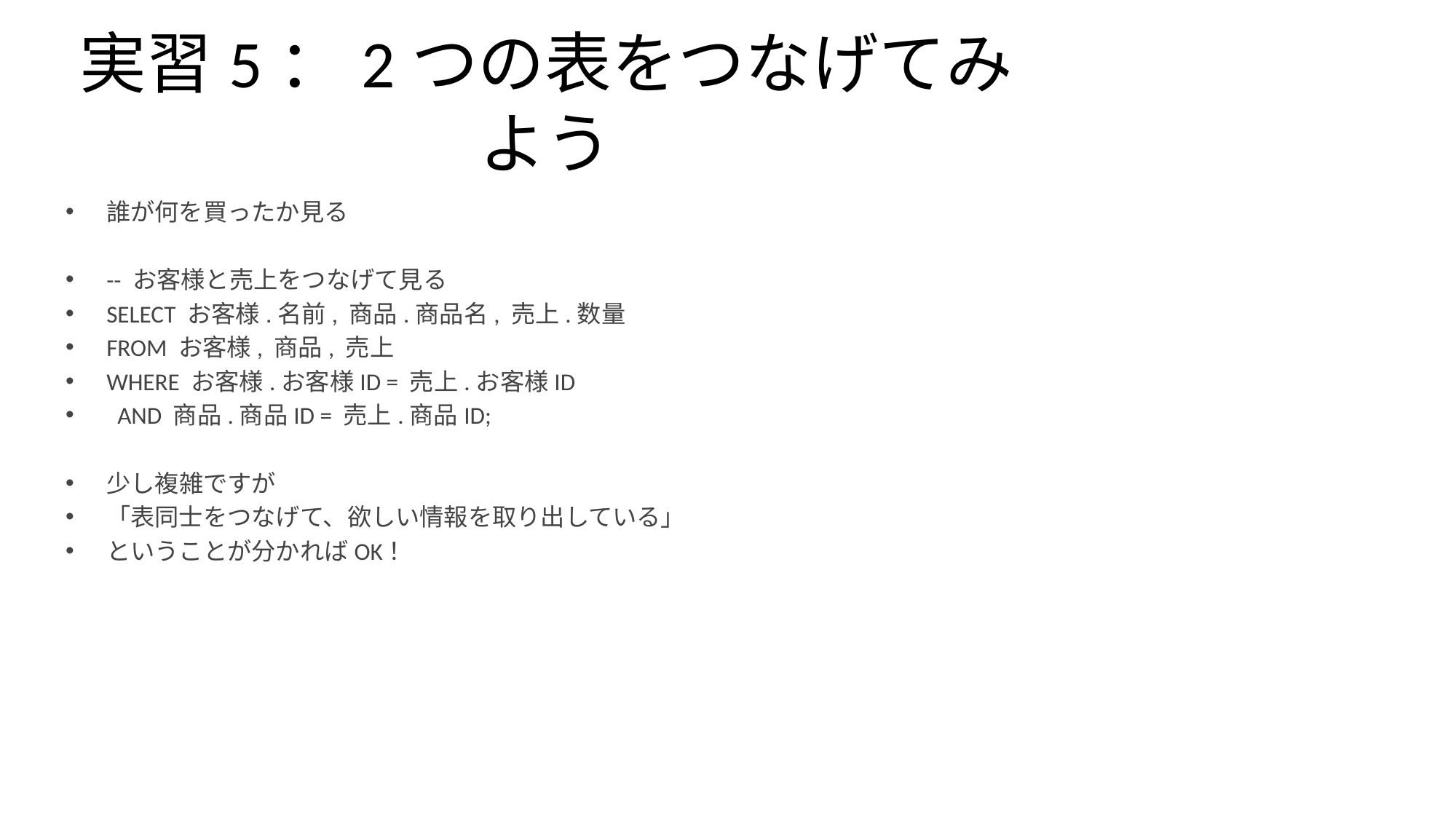

# 実習5：2つの表をつなげてみよう
誰が何を買ったか見る

-- お客様と売上をつなげて見る
SELECT お客様.名前, 商品.商品名, 売上.数量
FROM お客様, 商品, 売上
WHERE お客様.お客様ID = 売上.お客様ID
  AND 商品.商品ID = 売上.商品ID;

少し複雑ですが
「表同士をつなげて、欲しい情報を取り出している」
ということが分かればOK！